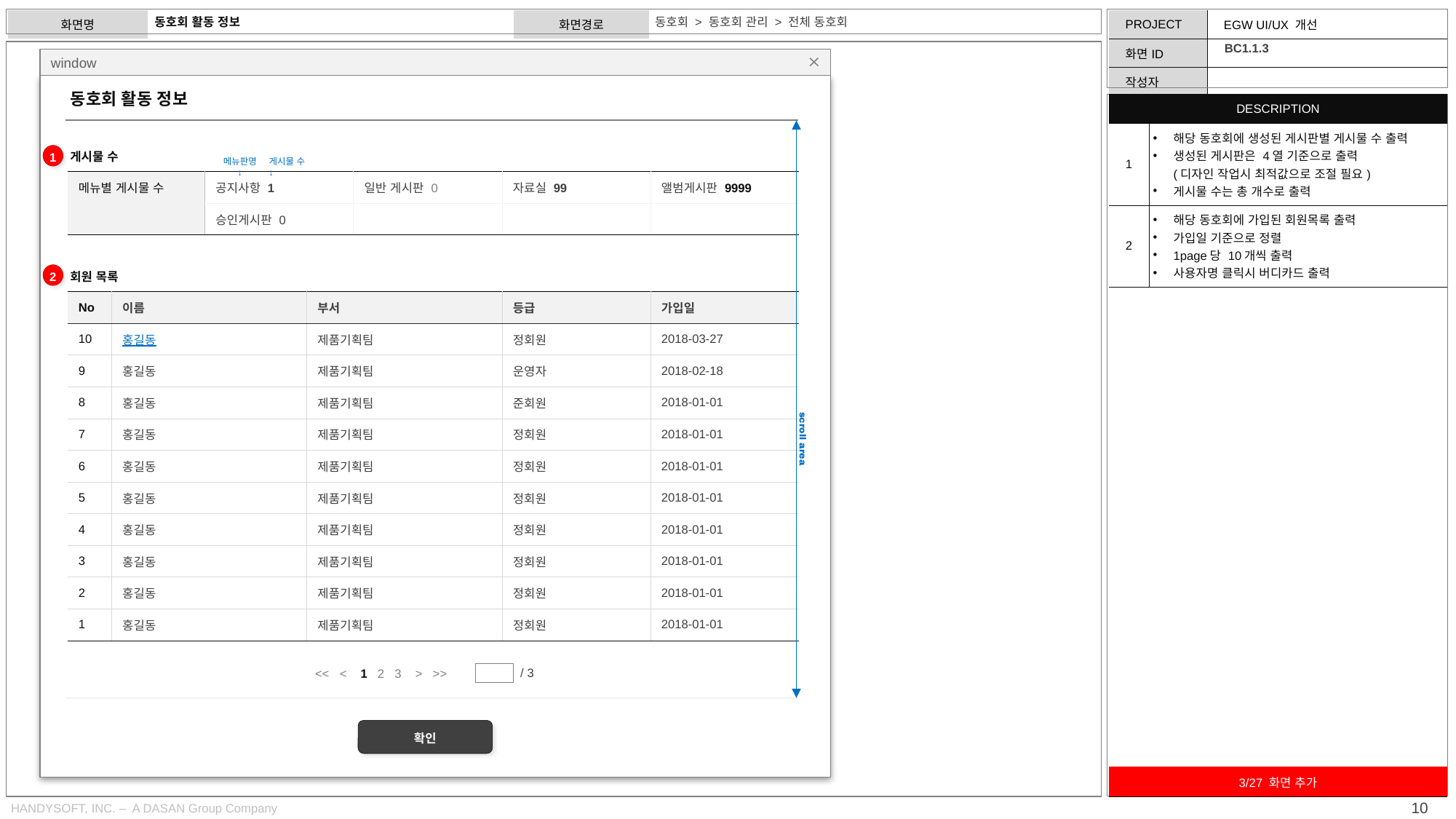

동호회 활동 정보
동호회 > 동호회 관리 > 전체 동호회
BC1.1.3
window

동호회 활동 정보
| DESCRIPTION |  |
| --- | --- |
| 1 | 해당 동호회에 생성된 게시판별 게시물 수 출력 생성된 게시판은 4열 기준으로 출력 (디자인 작업시 최적값으로 조절 필요) 게시물 수는 총 개수로 출력 |
| 2 | 해당 동호회에 가입된 회원목록 출력 가입일 기준으로 정렬 1page당 10개씩 출력 사용자명 클릭시 버디카드 출력 |
게시물 수
1
메뉴판명
↓
게시물 수
↓
| 메뉴별 게시물 수 | 공지사항 1 | 일반 게시판 0 | 자료실 99 | 앨범게시판 9999 |
| --- | --- | --- | --- | --- |
|  | 승인게시판 0 |  |  |  |
회원 목록
2
| No | 이름 | 부서 | 등급 | 가입일 |
| --- | --- | --- | --- | --- |
| 10 | 홍길동 | 제품기획팀 | 정회원 | 2018-03-27 |
| 9 | 홍길동 | 제품기획팀 | 운영자 | 2018-02-18 |
| 8 | 홍길동 | 제품기획팀 | 준회원 | 2018-01-01 |
| 7 | 홍길동 | 제품기획팀 | 정회원 | 2018-01-01 |
| 6 | 홍길동 | 제품기획팀 | 정회원 | 2018-01-01 |
| 5 | 홍길동 | 제품기획팀 | 정회원 | 2018-01-01 |
| 4 | 홍길동 | 제품기획팀 | 정회원 | 2018-01-01 |
| 3 | 홍길동 | 제품기획팀 | 정회원 | 2018-01-01 |
| 2 | 홍길동 | 제품기획팀 | 정회원 | 2018-01-01 |
| 1 | 홍길동 | 제품기획팀 | 정회원 | 2018-01-01 |
scroll area

/ 3
<<   <    1   2   3    >   >>
확인
| 3/27 화면 추가 |
| --- |